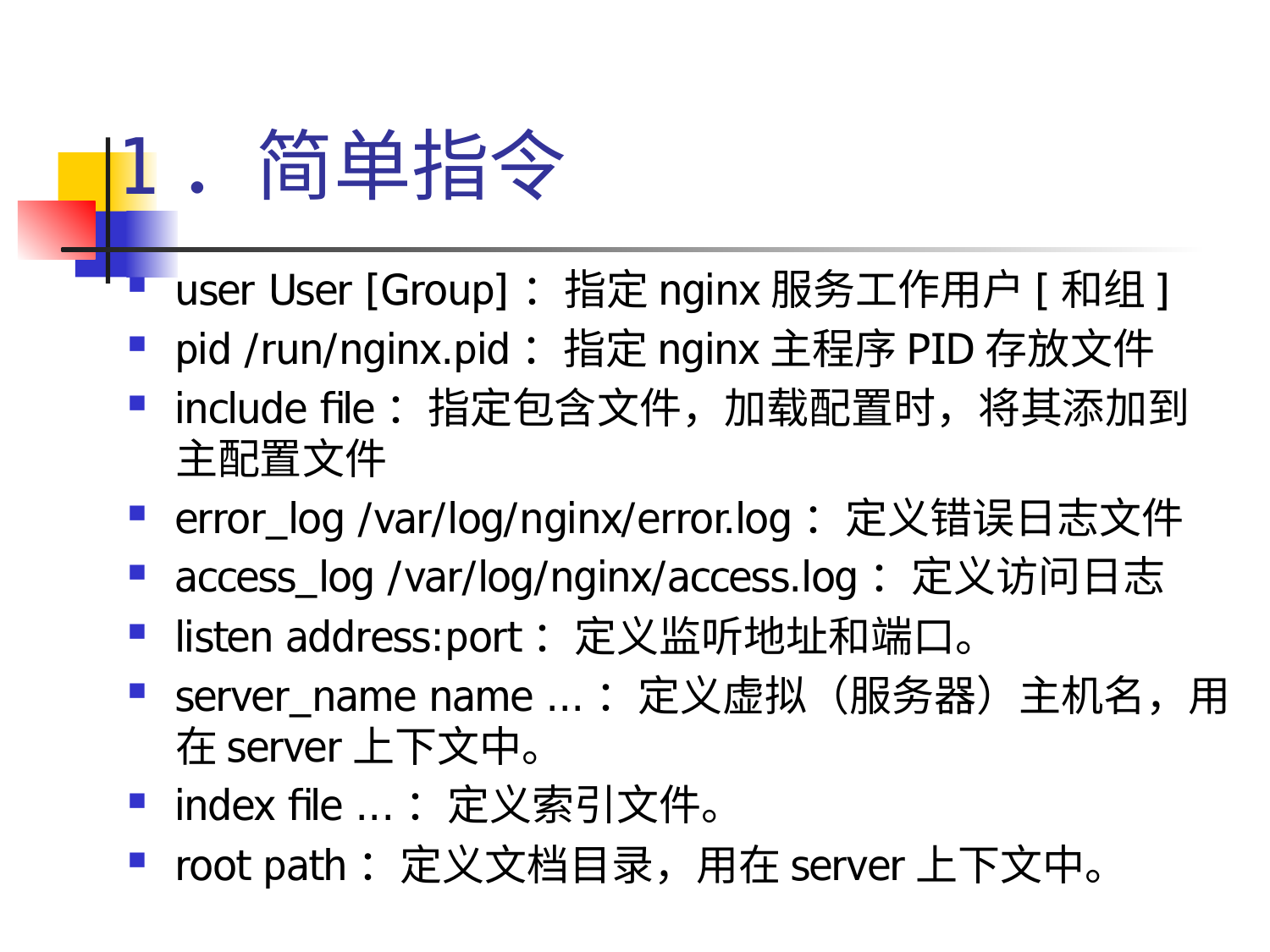

# 1．简单指令
user User [Group]：指定nginx服务工作用户[和组]
pid /run/nginx.pid：指定nginx主程序PID存放文件
include file：指定包含文件，加载配置时，将其添加到主配置文件
error_log /var/log/nginx/error.log：定义错误日志文件
access_log /var/log/nginx/access.log：定义访问日志
listen address:port：定义监听地址和端口。
server_name name ...：定义虚拟（服务器）主机名，用在server上下文中。
index file ...：定义索引文件。
root path：定义文档目录，用在server上下文中。